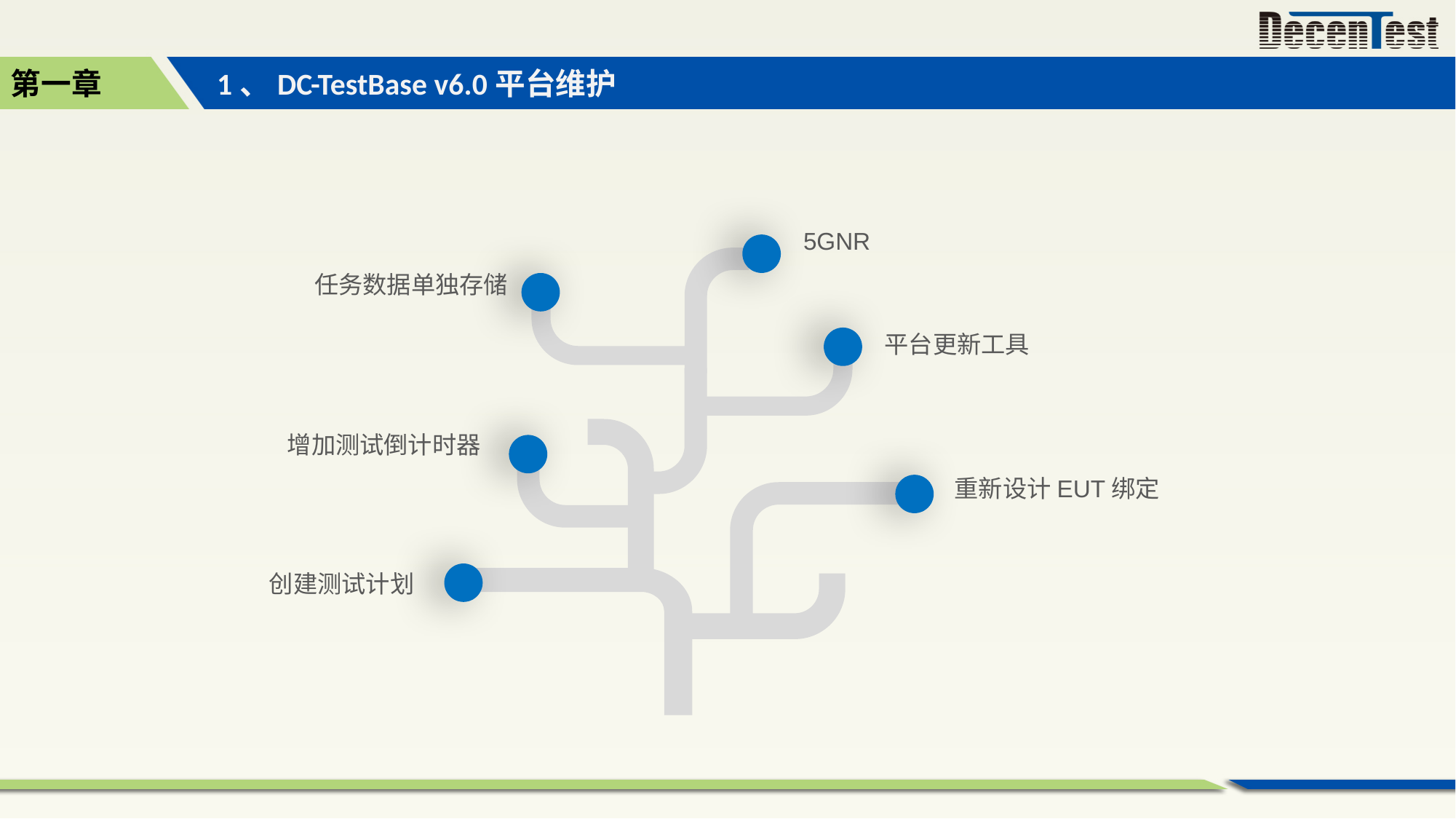

第一章
1、DC-TestBase v6.0平台维护

5GNR

任务数据单独存储

平台更新工具

增加测试倒计时器

重新设计EUT绑定

创建测试计划

3